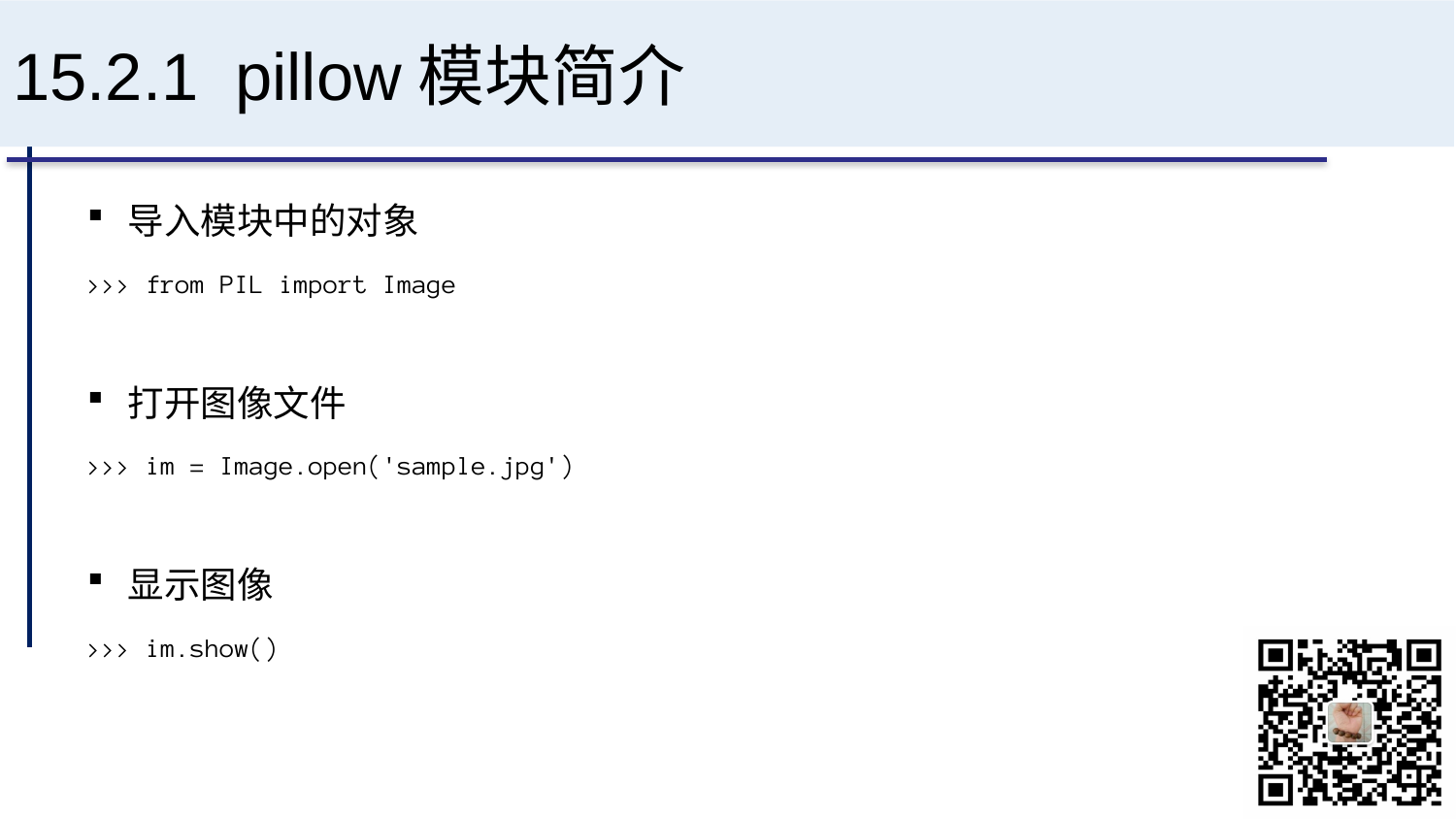

# 15.2.1  pillow模块简介
导入模块中的对象
>>> from PIL import Image

打开图像文件
>>> im = Image.open('sample.jpg')

显示图像
>>> im.show()